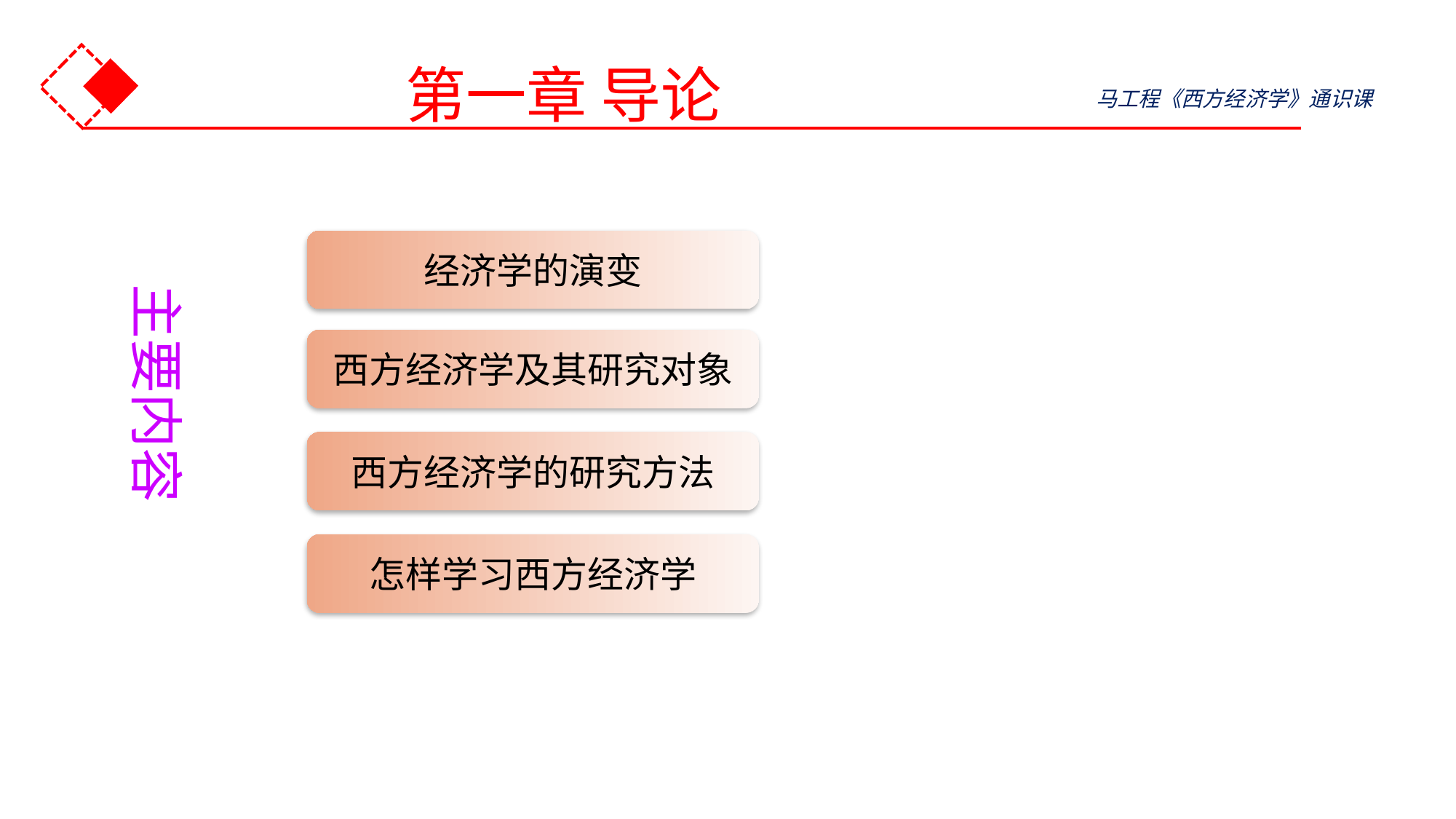

第一章 导论

马工程《西方经济学》通识课
经济学的演变
主要内容

西方经济学及其研究对象
西方经济学的研究方法
怎样学习西方经济学